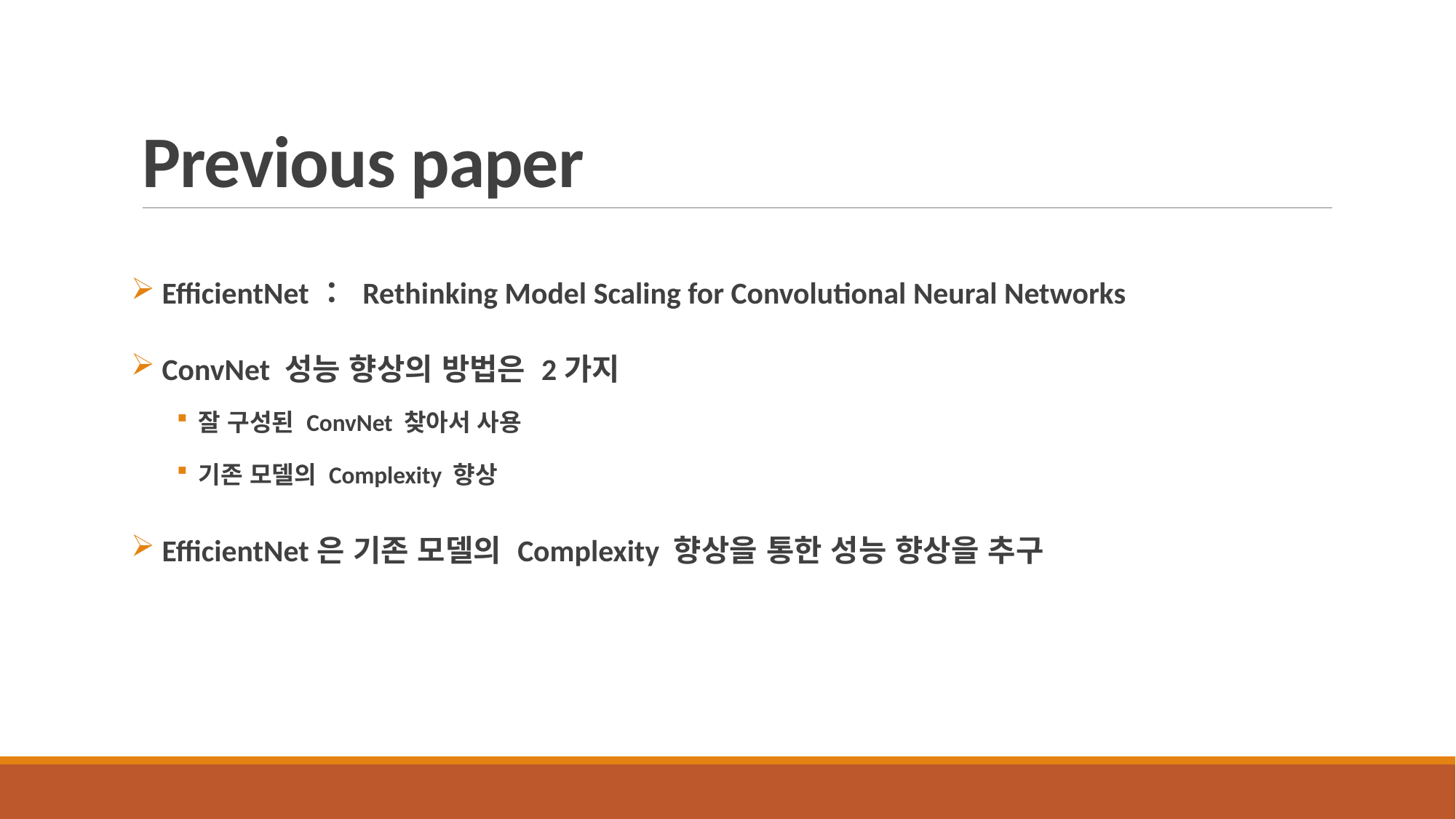

# Previous paper
 EfficientNet： Rethinking Model Scaling for Convolutional Neural Networks
 ConvNet 성능 향상의 방법은 2가지
잘 구성된 ConvNet 찾아서 사용
기존 모델의 Complexity 향상
 EfficientNet은 기존 모델의 Complexity 향상을 통한 성능 향상을 추구